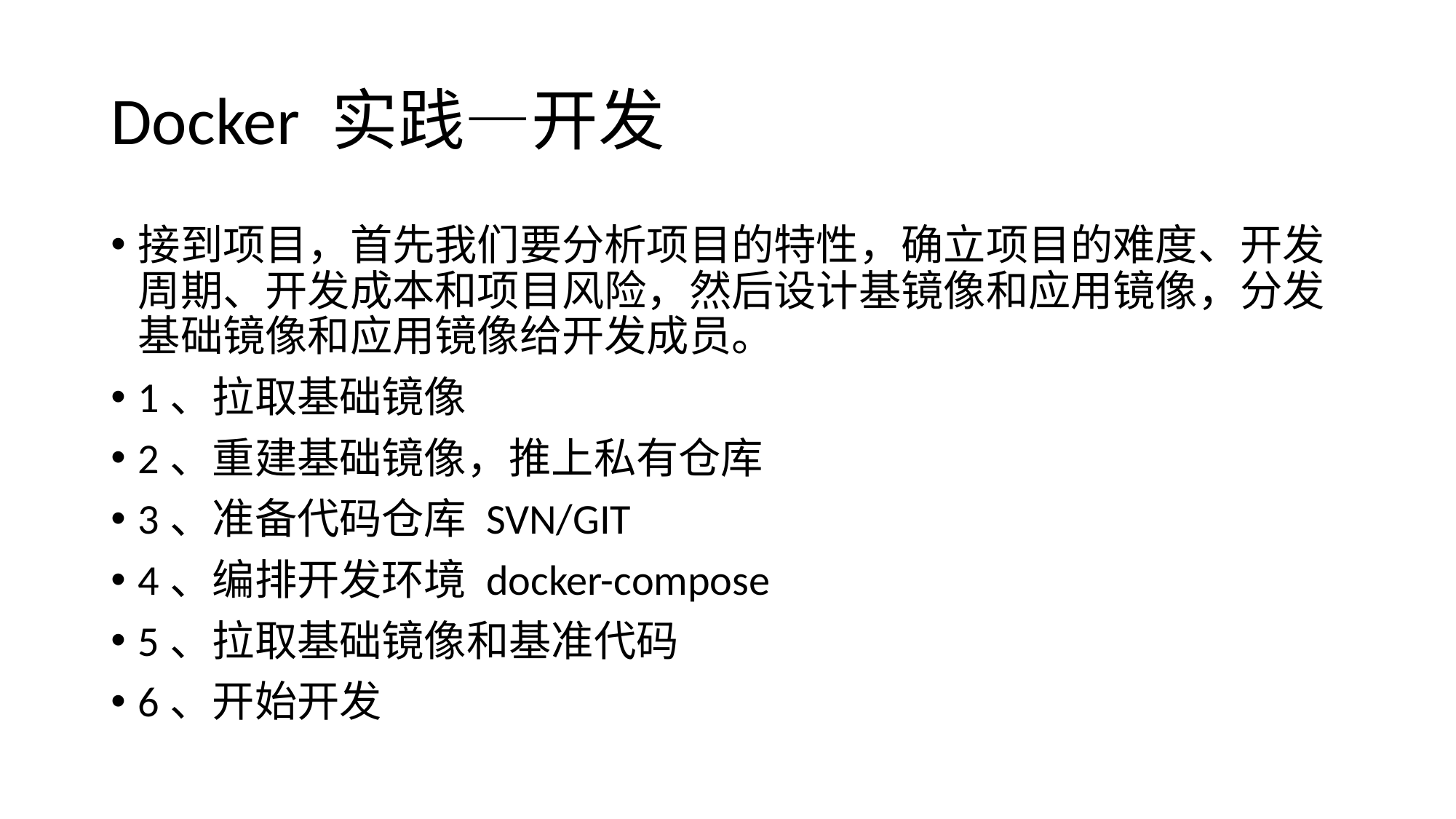

# Docker 实践—开发
接到项目，首先我们要分析项目的特性，确立项目的难度、开发周期、开发成本和项目风险，然后设计基镜像和应用镜像，分发基础镜像和应用镜像给开发成员。
1、拉取基础镜像
2、重建基础镜像，推上私有仓库
3、准备代码仓库 SVN/GIT
4、编排开发环境 docker-compose
5、拉取基础镜像和基准代码
6、开始开发